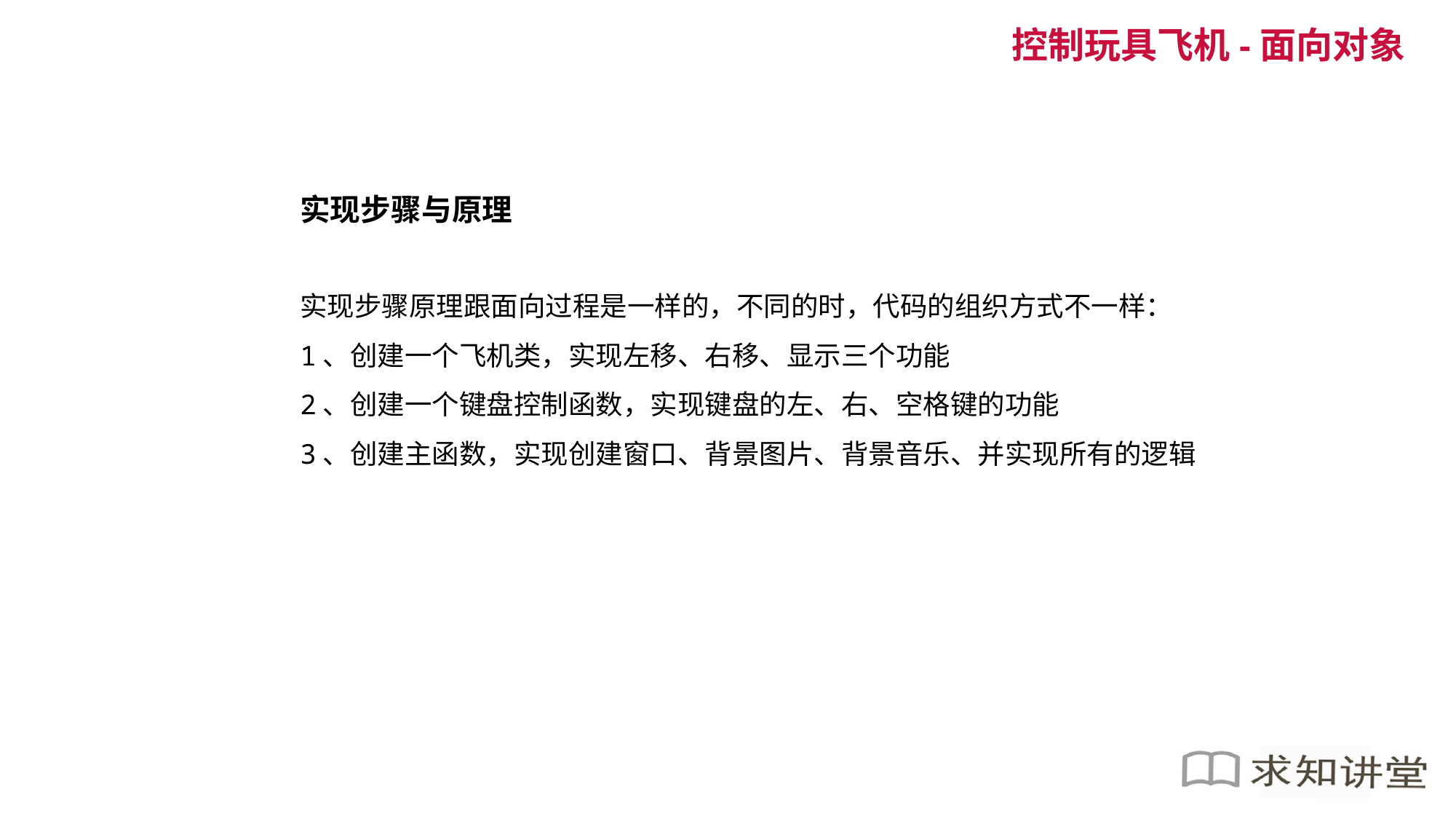

控制玩具飞机-面向对象
实现步骤与原理
实现步骤原理跟面向过程是一样的，不同的时，代码的组织方式不一样：
1、创建一个飞机类，实现左移、右移、显示三个功能
2、创建一个键盘控制函数，实现键盘的左、右、空格键的功能
3、创建主函数，实现创建窗口、背景图片、背景音乐、并实现所有的逻辑